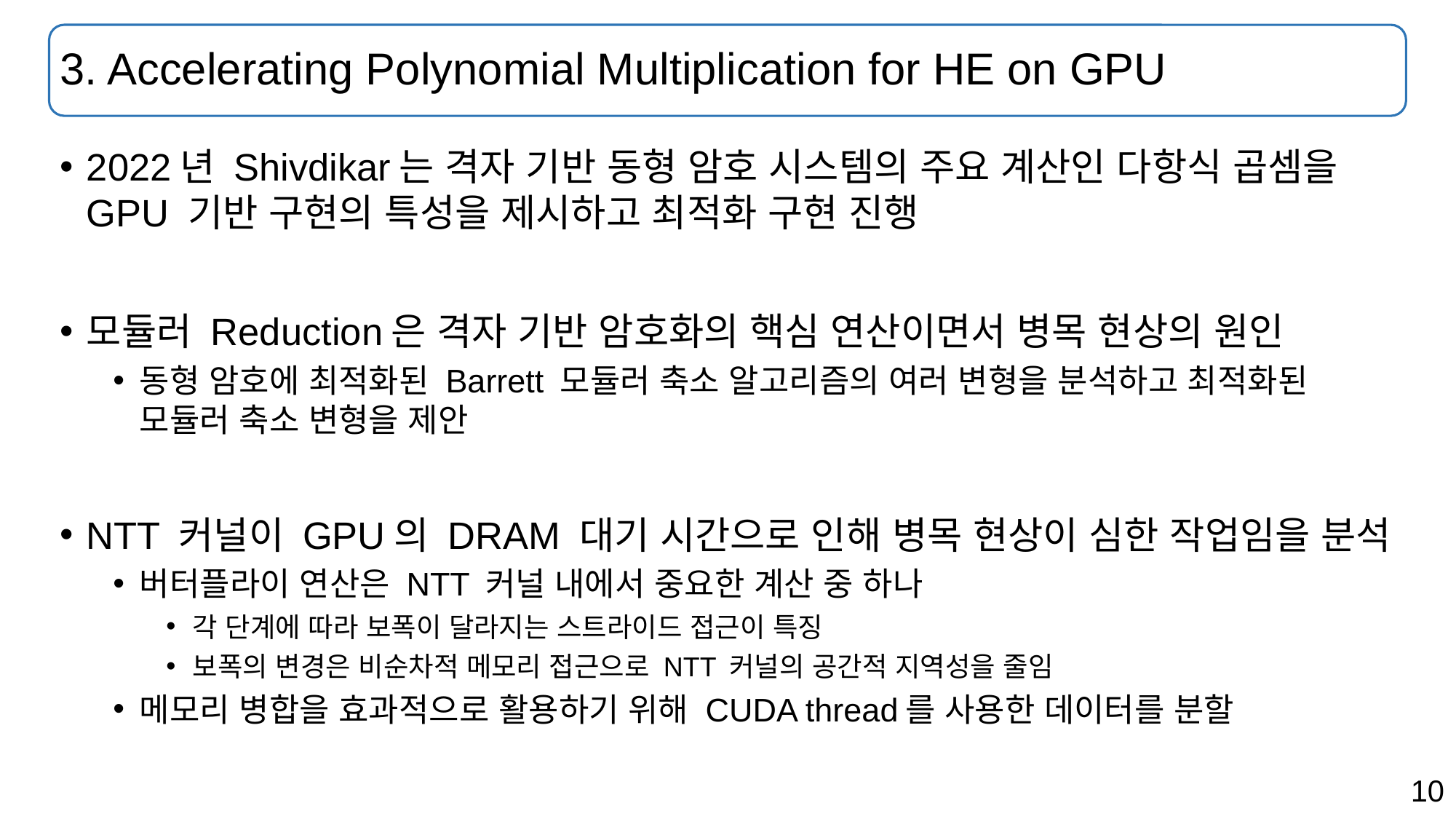

# 3. Accelerating Polynomial Multiplication for HE on GPU
2022년 Shivdikar는 격자 기반 동형 암호 시스템의 주요 계산인 다항식 곱셈을 GPU 기반 구현의 특성을 제시하고 최적화 구현 진행

모듈러 Reduction은 격자 기반 암호화의 핵심 연산이면서 병목 현상의 원인
동형 암호에 최적화된 Barrett 모듈러 축소 알고리즘의 여러 변형을 분석하고 최적화된 모듈러 축소 변형을 제안

NTT 커널이 GPU의 DRAM 대기 시간으로 인해 병목 현상이 심한 작업임을 분석
버터플라이 연산은 NTT 커널 내에서 중요한 계산 중 하나
각 단계에 따라 보폭이 달라지는 스트라이드 접근이 특징
보폭의 변경은 비순차적 메모리 접근으로 NTT 커널의 공간적 지역성을 줄임
메모리 병합을 효과적으로 활용하기 위해 CUDA thread를 사용한 데이터를 분할